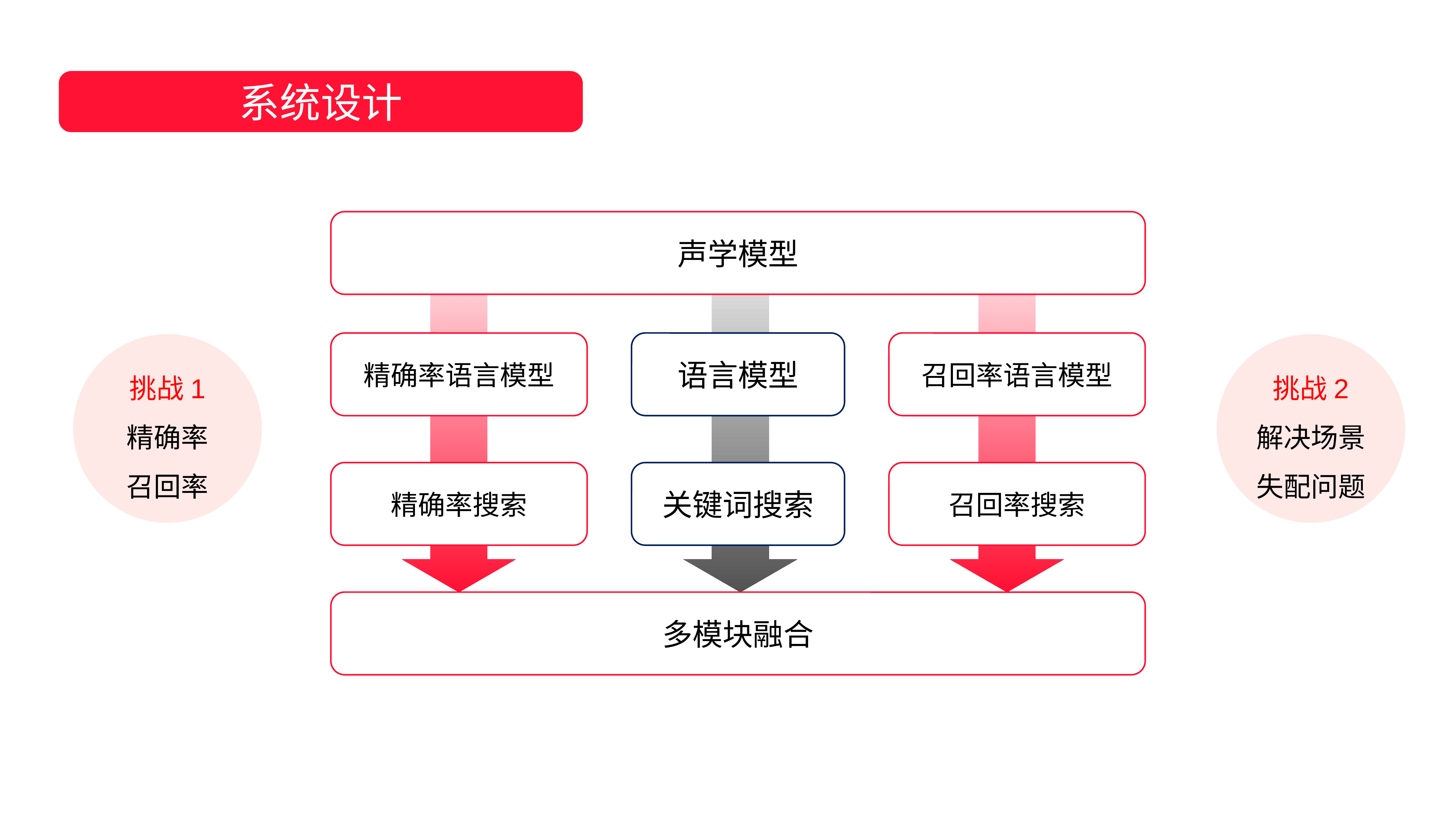

系统设计

声学模型

语言模型
召回率语言模型
精确率语言模型
召回率搜索
精确率搜索
关键词搜索
多模块融合
挑战2
解决场景失配问题
挑战1
精确率
召回率